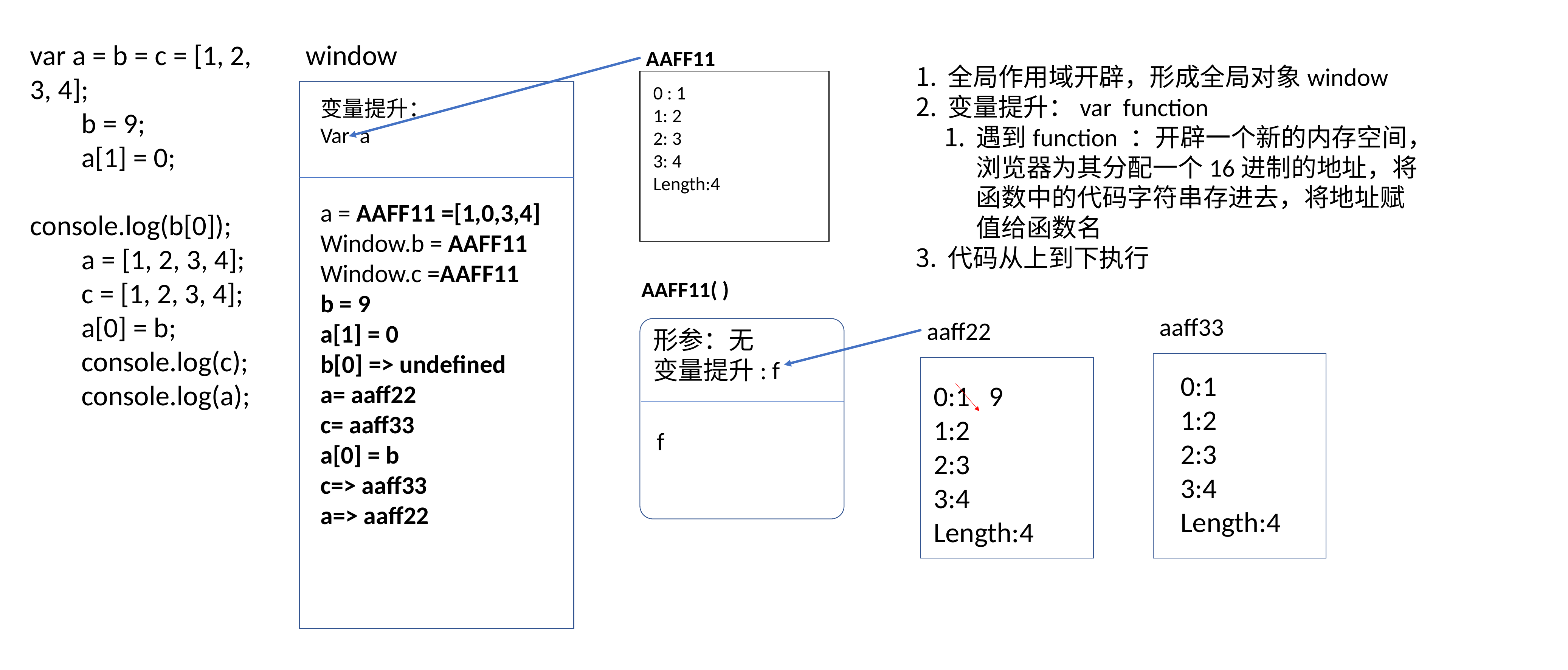

var a = b = c = [1, 2, 3, 4];
        b = 9;
        a[1] = 0;
        console.log(b[0]);
        a = [1, 2, 3, 4];
        c = [1, 2, 3, 4];
        a[0] = b;
        console.log(c);
        console.log(a);
window
AAFF11
全局作用域开辟，形成全局对象window
变量提升：var  function
遇到function ：开辟一个新的内存空间，浏览器为其分配一个16进制的地址，将函数中的代码字符串存进去，将地址赋值给函数名
代码从上到下执行

0 : 1
1: 2
2: 3
3: 4
Length:4

变量提升：
Var  a
a = AAFF11 =[1,0,3,4]
Window.b = AAFF11
Window.c =AAFF11
b = 9
a[1] = 0
b[0] => undefined
a= aaff22
c= aaff33
a[0] = b
c=> aaff33
a=> aaff22
AAFF11( )
aaff33
aaff22

形参：无
变量提升: f

0:1
1:2
2:3
3:4
Length:4
0:1   9
1:2
2:3
3:4
Length:4
f